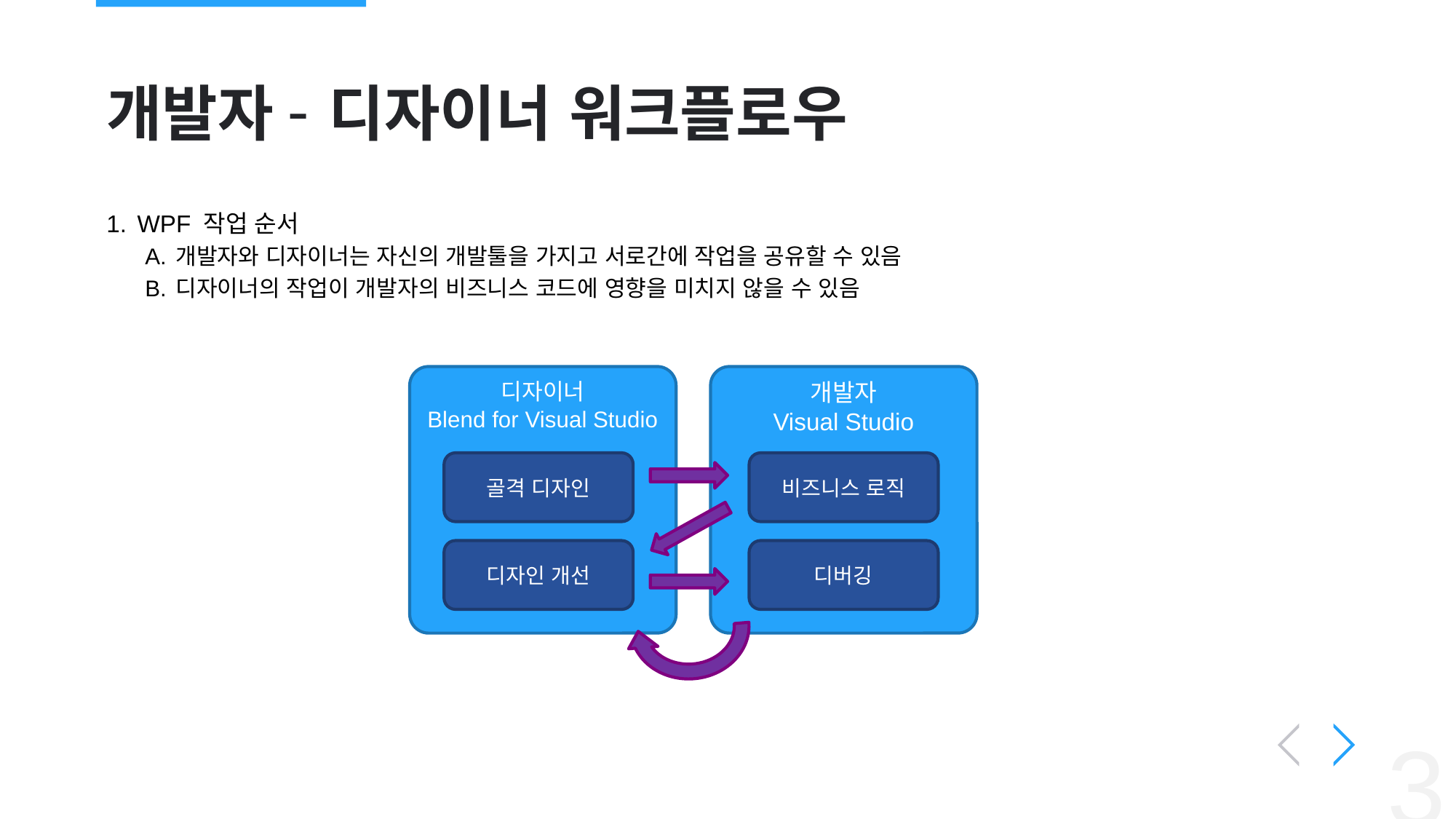

# 개발자-디자이너 워크플로우
WPF 작업 순서
개발자와 디자이너는 자신의 개발툴을 가지고 서로간에 작업을 공유할 수 있음
디자이너의 작업이 개발자의 비즈니스 코드에 영향을 미치지 않을 수 있음
디자이너
Blend for Visual Studio
개발자
Visual Studio
골격 디자인
비즈니스 로직

디자인 개선
디버깅

3